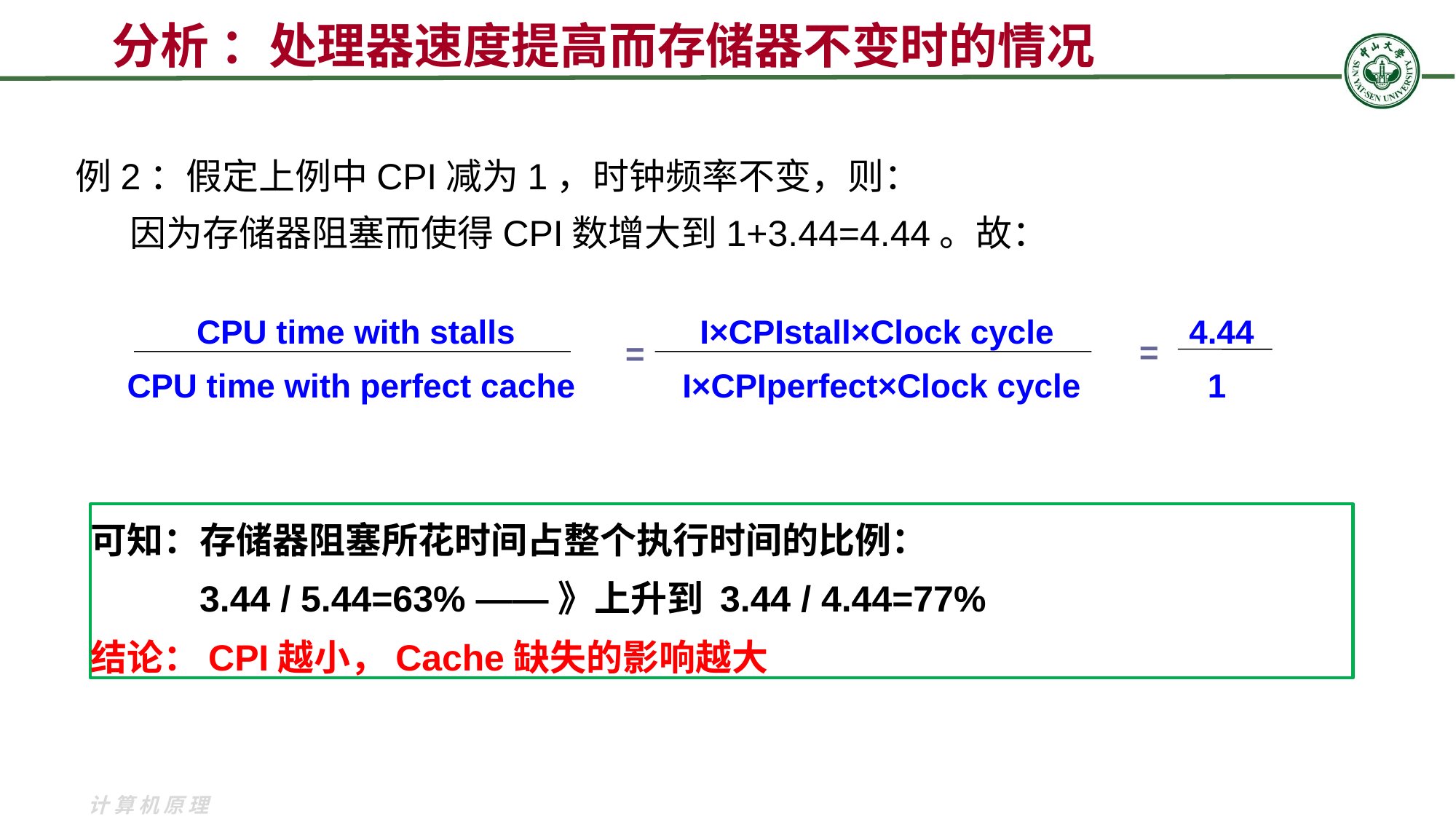

# 分析 ：处理器速度提高而存储器不变时的情况
例2：假定上例中CPI减为1，时钟频率不变，则：
因为存储器阻塞而使得CPI数增大到1+3.44=4.44。故：
CPU time with stalls
CPU time with perfect cache
I×CPIstall×Clock cycle
  I×CPIperfect×Clock cycle
4.44
1
=
=

可知：存储器阻塞所花时间占整个执行时间的比例：
	3.44 / 5.44=63% ——》上升到 3.44 / 4.44=77%
结论：CPI越小，Cache缺失的影响越大